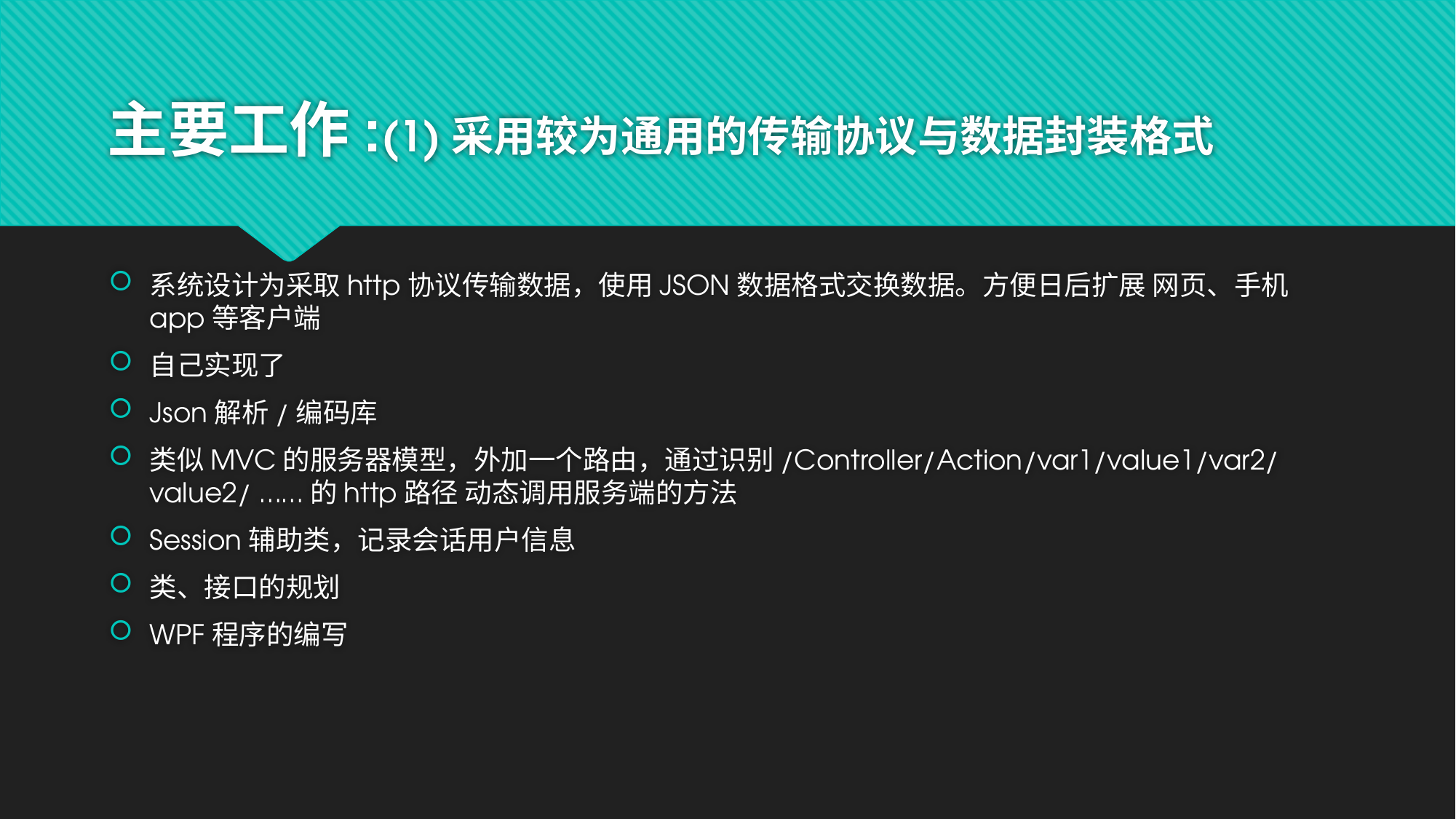

# 主要工作:(1)采用较为通用的传输协议与数据封装格式
系统设计为采取http协议传输数据，使用JSON数据格式交换数据。方便日后扩展 网页、手机app等客户端
自己实现了
Json解析/编码库
类似MVC的服务器模型，外加一个路由，通过识别/Controller/Action/var1/value1/var2/value2/ ……的http路径 动态调用服务端的方法
Session辅助类，记录会话用户信息
类、接口的规划
WPF程序的编写